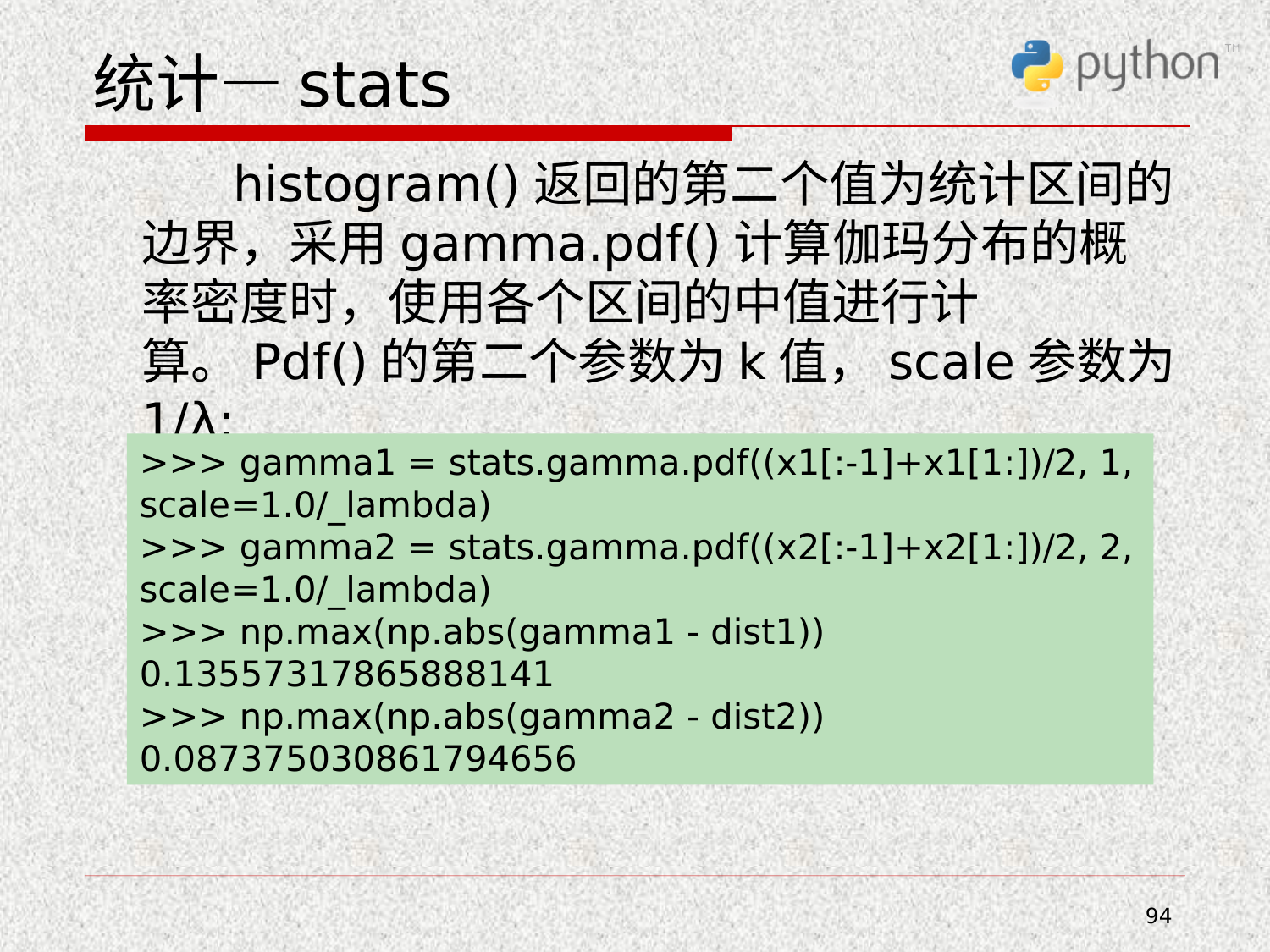

# 统计—stats
          histogram()返回的第二个值为统计区间的边界，采用gamma.pdf()计算伽玛分布的概率密度时，使用各个区间的中值进行计算。Pdf()的第二个参数为k值，scale参数为1/λ:
>>> gamma1 = stats.gamma.pdf((x1[:-1]+x1[1:])/2, 1, scale=1.0/_lambda)
>>> gamma2 = stats.gamma.pdf((x2[:-1]+x2[1:])/2, 2, scale=1.0/_lambda)
>>> np.max(np.abs(gamma1 - dist1))
0.13557317865888141
>>> np.max(np.abs(gamma2 - dist2))
0.087375030861794656
94